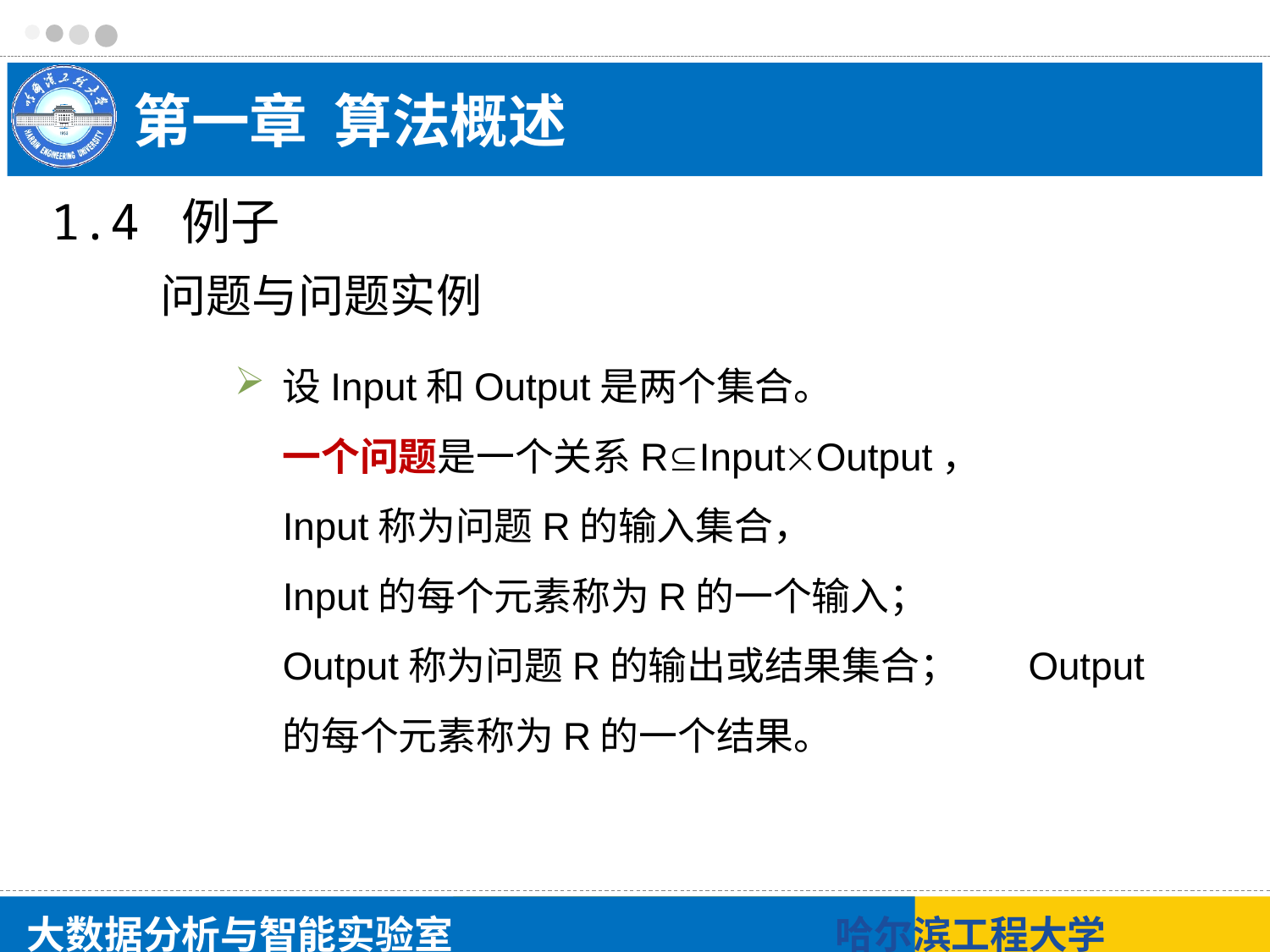

# 第一章  算法概述
1.4 例子
问题与问题实例
设Input和Output是两个集合。
一个问题是一个关系R⊆Input×Output，
Input称为问题R的输入集合，
Input的每个元素称为R的一个输入；
Output称为问题R的输出或结果集合；       Output的每个元素称为R的一个结果。